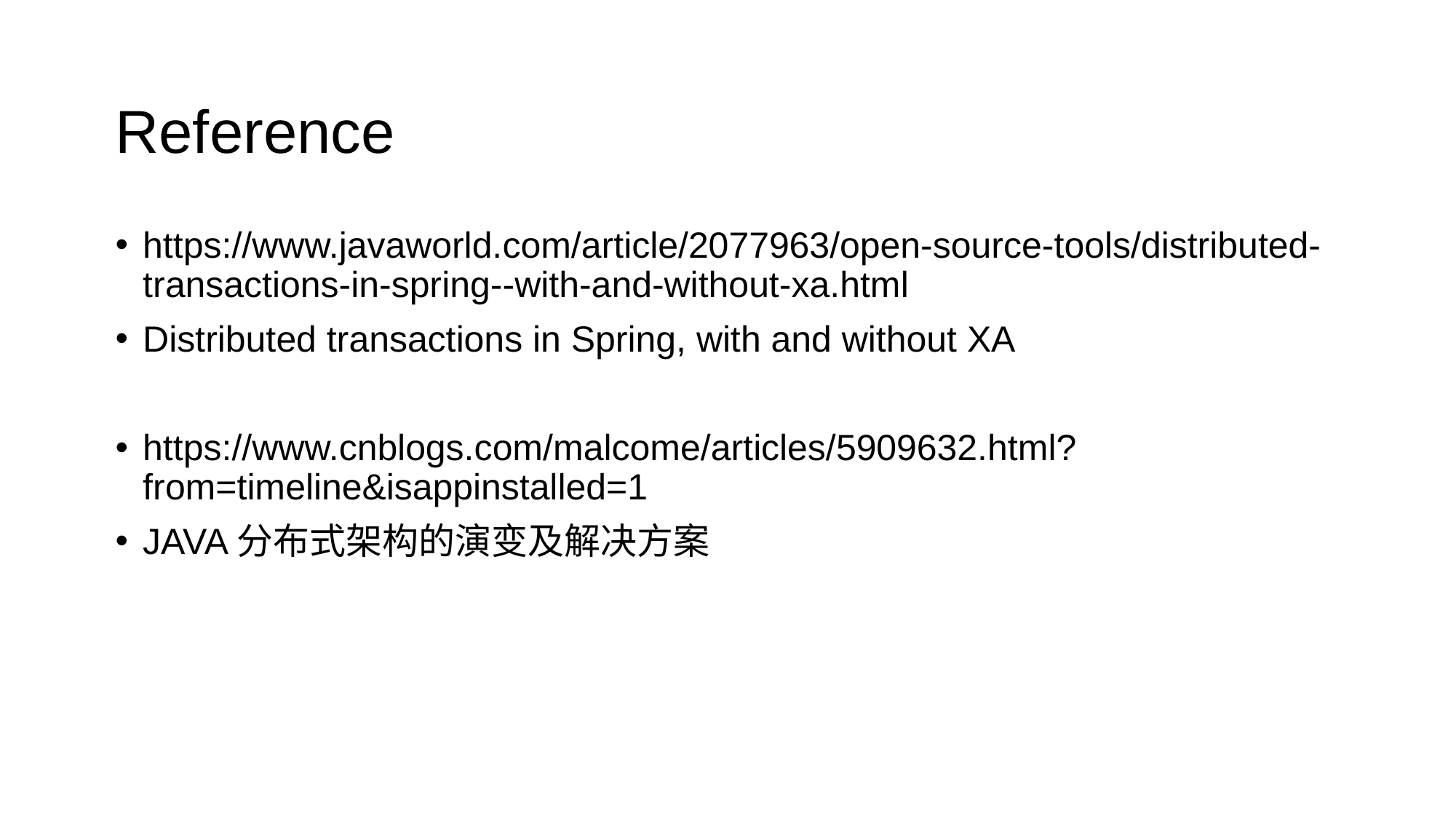

# Reference
https://www.javaworld.com/article/2077963/open-source-tools/distributed-transactions-in-spring--with-and-without-xa.html
Distributed transactions in Spring, with and without XA

https://www.cnblogs.com/malcome/articles/5909632.html?from=timeline&isappinstalled=1
JAVA分布式架构的演变及解决方案